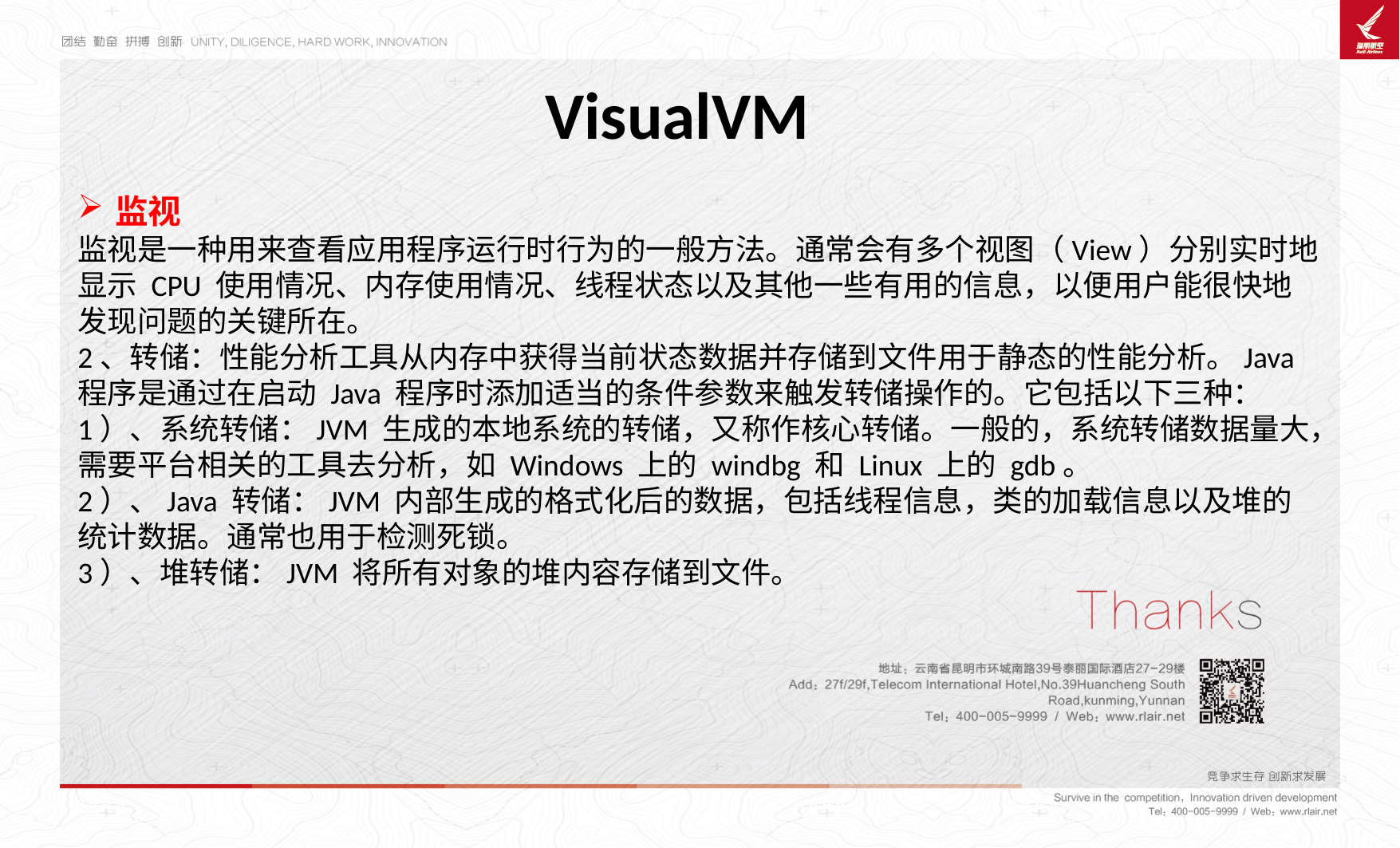

VisualVM
监视
监视是一种用来查看应用程序运行时行为的一般方法。通常会有多个视图（View）分别实时地显示 CPU 使用情况、内存使用情况、线程状态以及其他一些有用的信息，以便用户能很快地发现问题的关键所在。
2、转储：性能分析工具从内存中获得当前状态数据并存储到文件用于静态的性能分析。Java 程序是通过在启动 Java 程序时添加适当的条件参数来触发转储操作的。它包括以下三种：
1）、系统转储：JVM 生成的本地系统的转储，又称作核心转储。一般的，系统转储数据量大，需要平台相关的工具去分析，如 Windows 上的 windbg 和 Linux 上的 gdb。
2）、Java 转储：JVM 内部生成的格式化后的数据，包括线程信息，类的加载信息以及堆的统计数据。通常也用于检测死锁。
3）、堆转储：JVM 将所有对象的堆内容存储到文件。